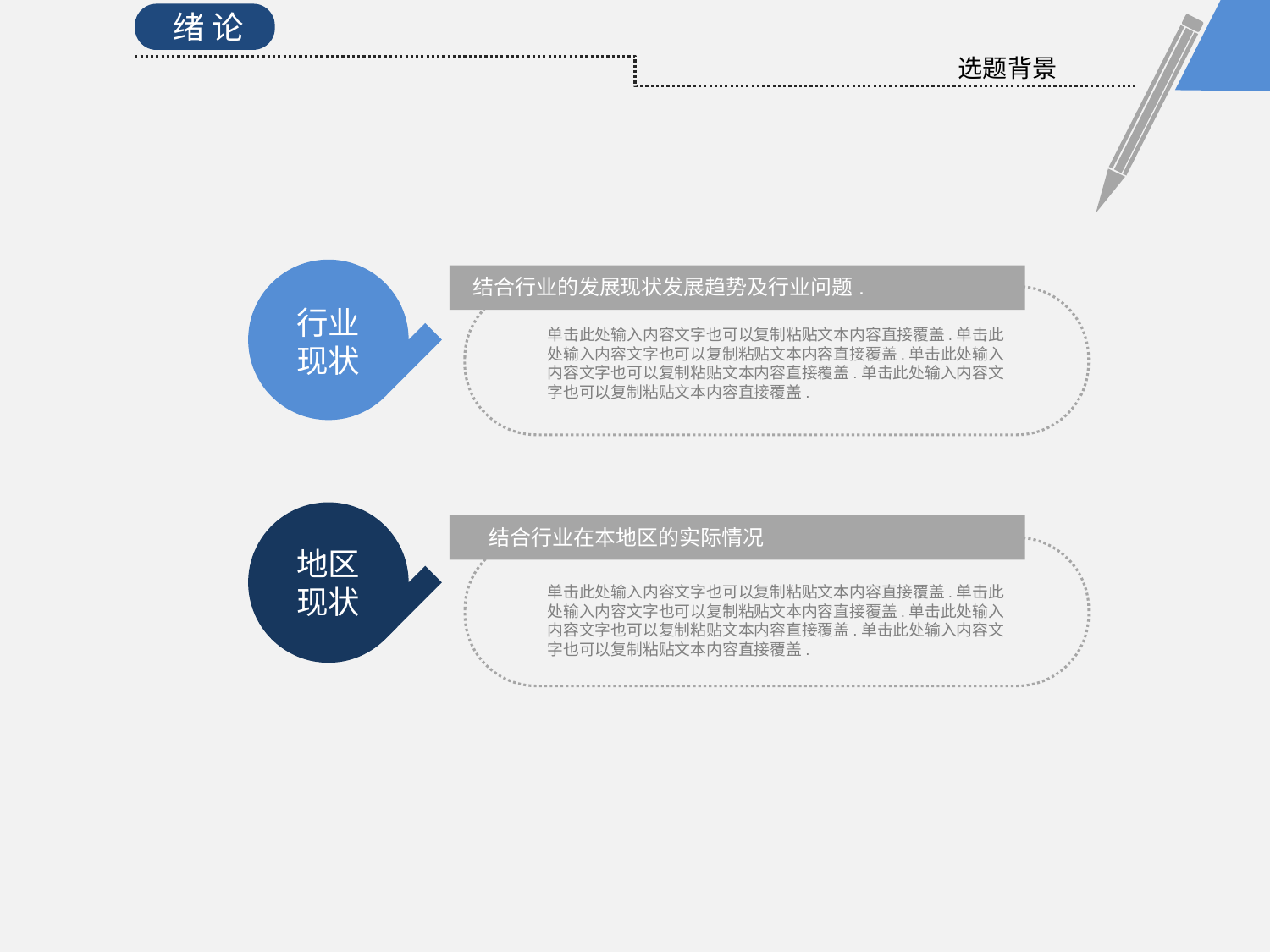

绪 论

选题背景

结合行业的发展现状发展趋势及行业问题.

行业
现状
单击此处输入内容文字也可以复制粘贴文本内容直接覆盖.单击此
处输入内容文字也可以复制粘贴文本内容直接覆盖.单击此处输入
内容文字也可以复制粘贴文本内容直接覆盖.单击此处输入内容文
字也可以复制粘贴文本内容直接覆盖.

结合行业在本地区的实际情况
地区
现状

单击此处输入内容文字也可以复制粘贴文本内容直接覆盖.单击此
处输入内容文字也可以复制粘贴文本内容直接覆盖.单击此处输入
内容文字也可以复制粘贴文本内容直接覆盖.单击此处输入内容文
字也可以复制粘贴文本内容直接覆盖.